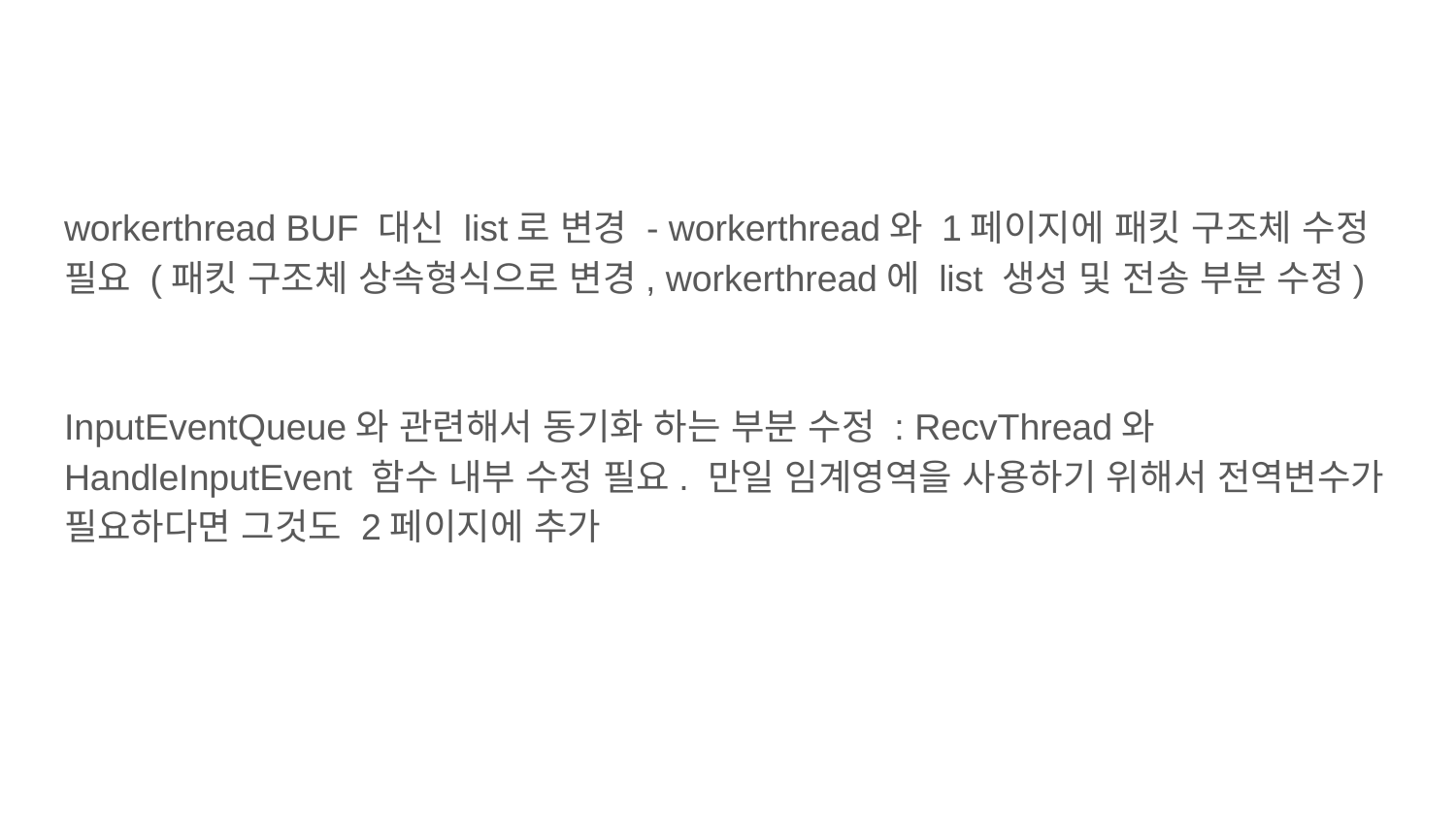

#
workerthread BUF 대신 list로 변경 - workerthread와 1페이지에 패킷 구조체 수정 필요 (패킷 구조체 상속형식으로 변경, workerthread에 list 생성 및 전송 부분 수정)

InputEventQueue와 관련해서 동기화 하는 부분 수정 : RecvThread와 HandleInputEvent 함수 내부 수정 필요. 만일 임계영역을 사용하기 위해서 전역변수가 필요하다면 그것도 2페이지에 추가